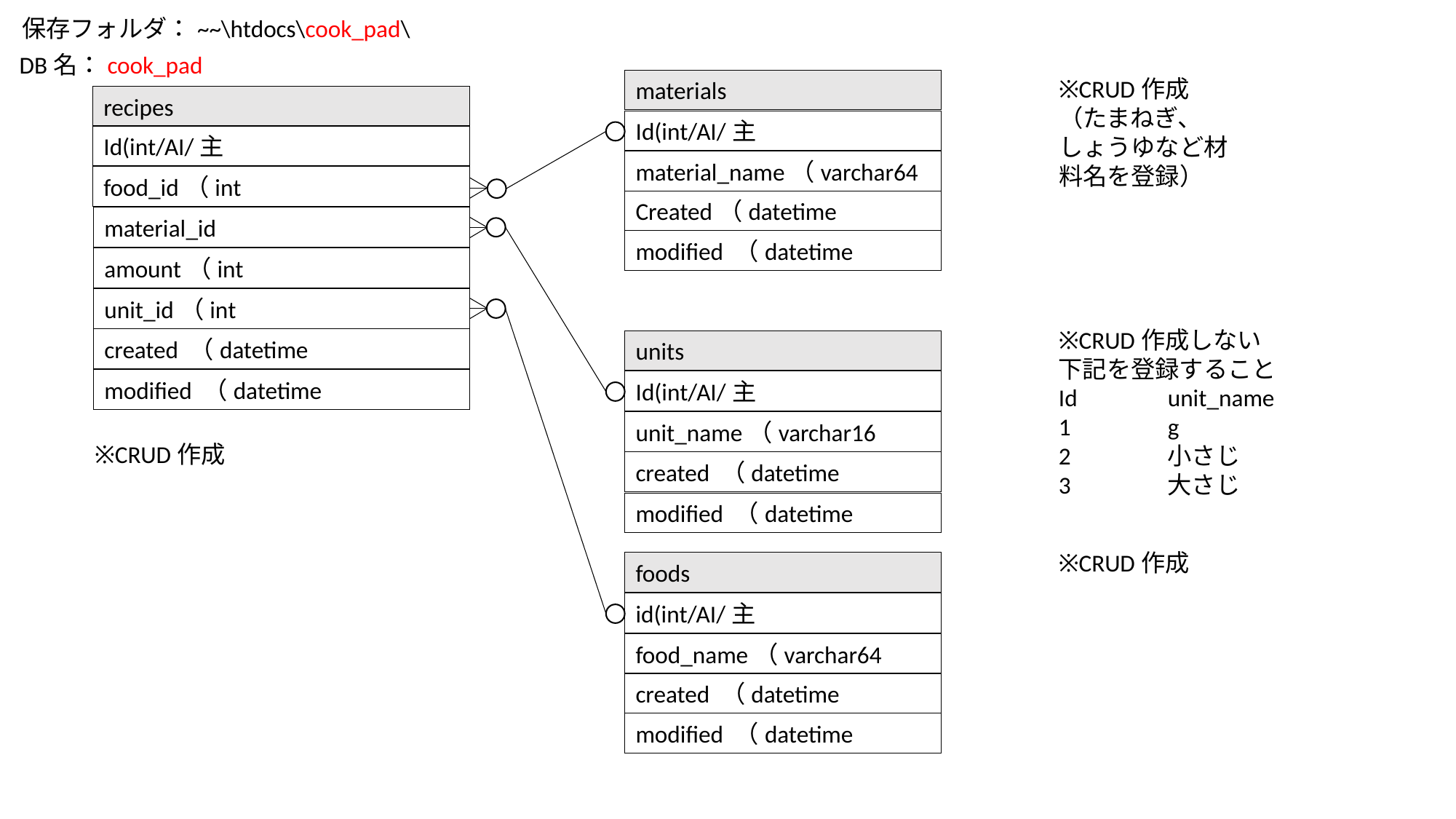

保存フォルダ：~~\htdocs\cook_pad\
DB名：cook_pad
※CRUD作成
（たまねぎ、しょうゆなど材料名を登録）
materials
recipes
Id(int/AI/主

Id(int/AI/主
material_name（varchar64
food_id（int

Created（datetime
material_id

modified （datetime
amount（int
unit_id（int

※CRUD作成しない
下記を登録すること
Id	unit_name
1	g
2	小さじ
3	大さじ
created （datetime
units
modified （datetime
Id(int/AI/主

unit_name（varchar16
※CRUD作成
created （datetime
modified （datetime
※CRUD作成
foods
id(int/AI/主

food_name（varchar64
created （datetime
modified （datetime